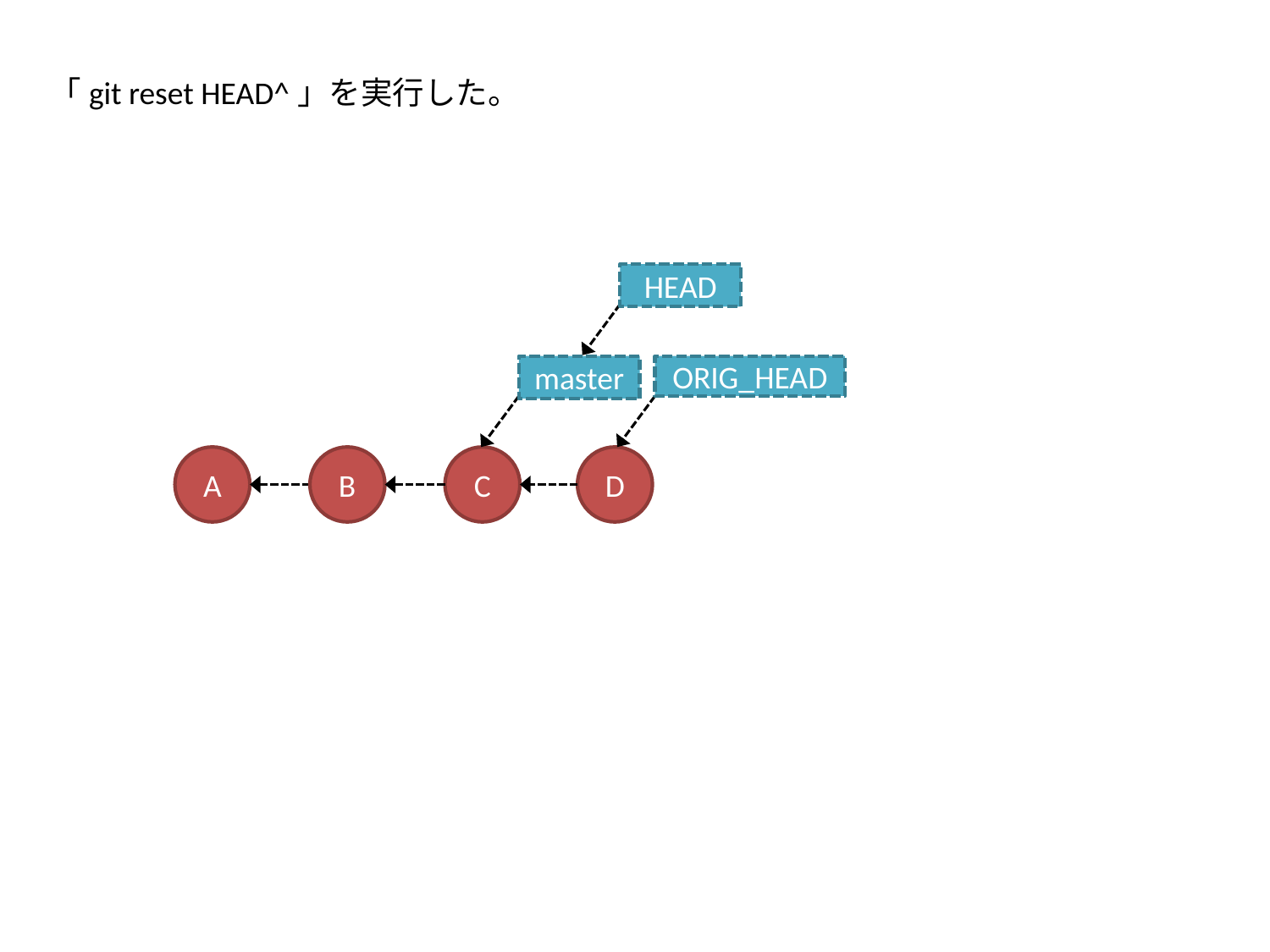

「git reset HEAD^」を実行した。
HEAD
master
ORIG_HEAD
A
B
C
D